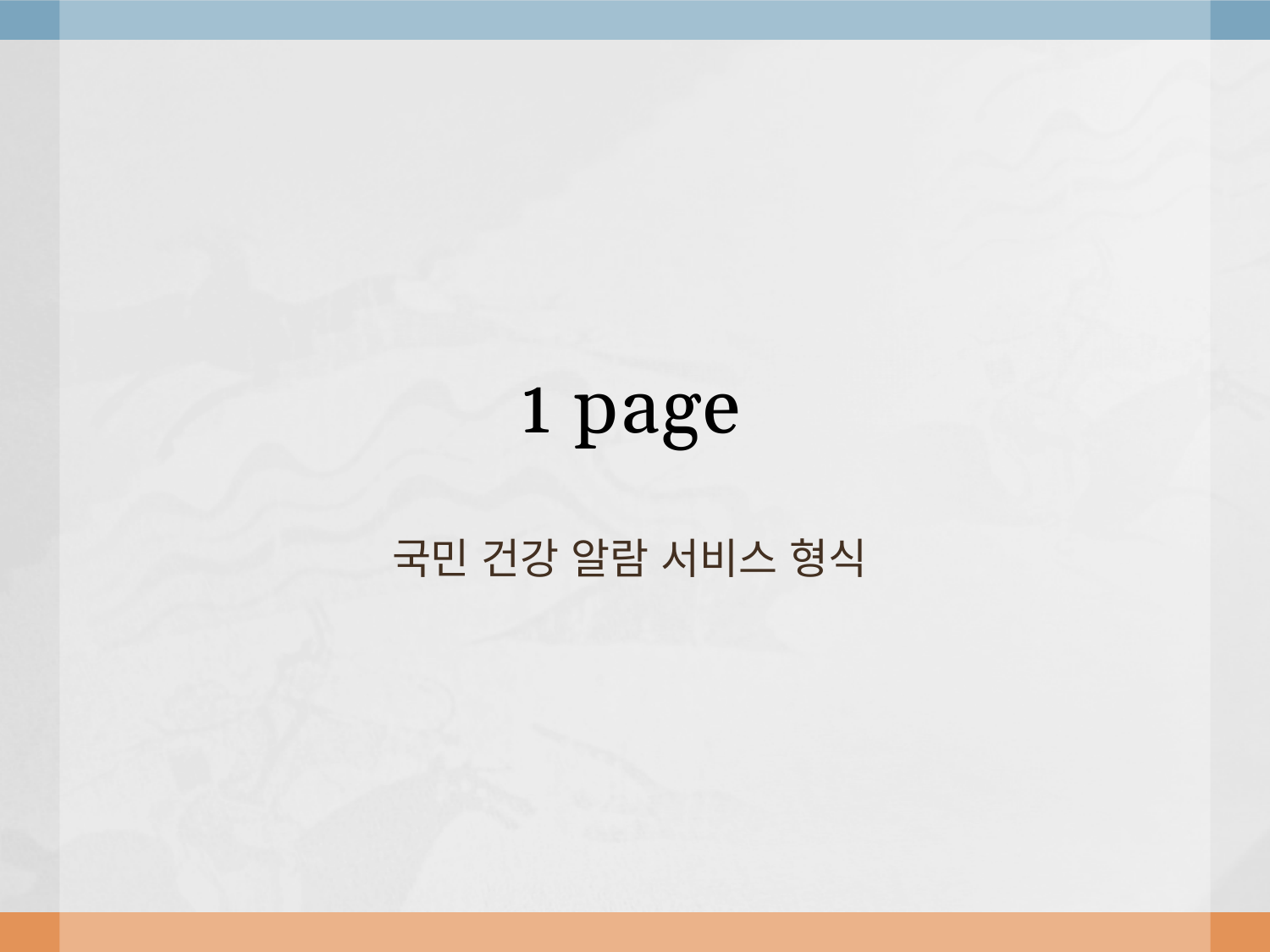

# 1 page
국민 건강 알람 서비스 형식